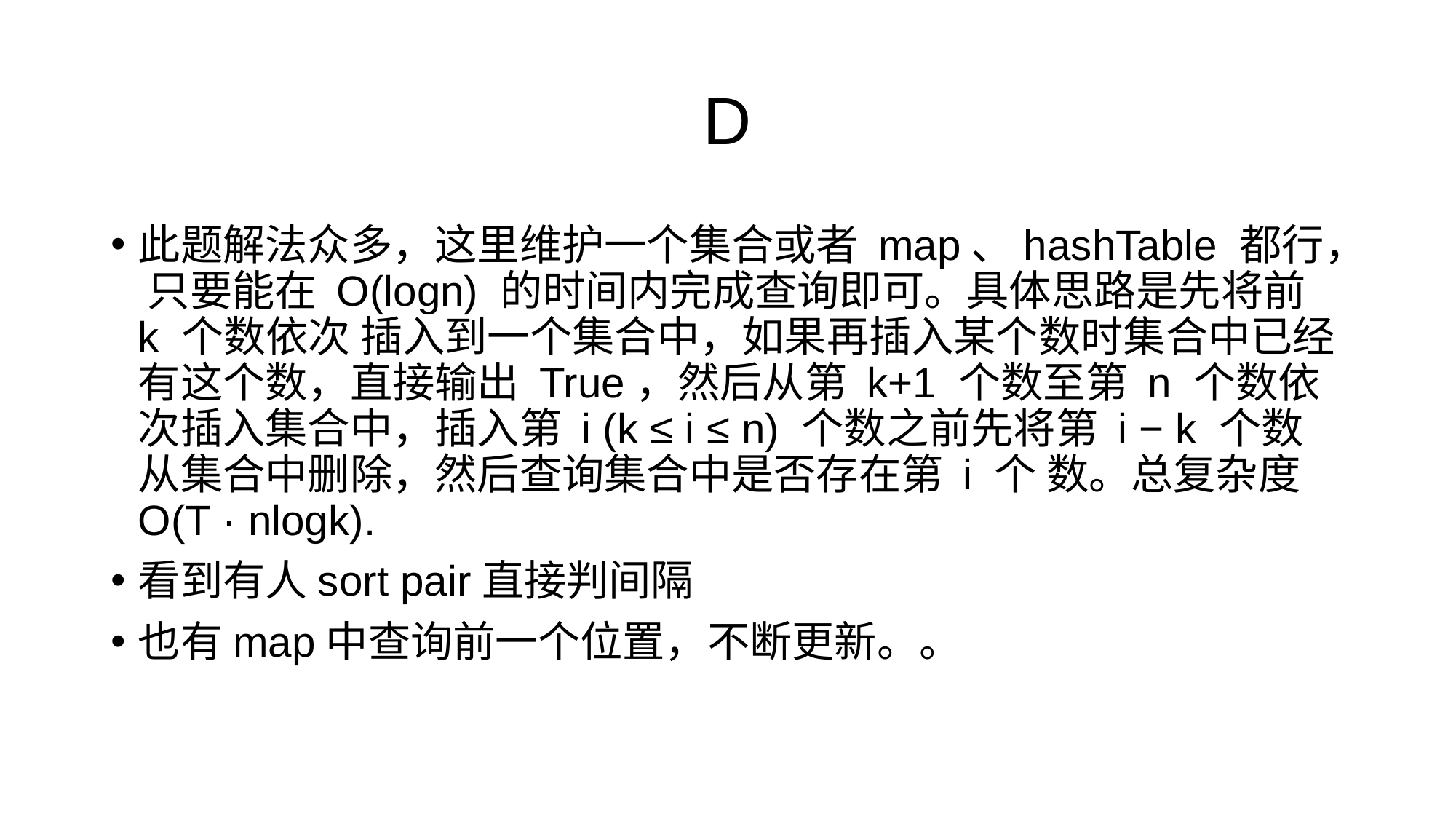

# D
此题解法众多，这⾥维护⼀个集合或者 map、hashTable 都⾏， 只要能在 O(logn) 的时间内完成查询即可。具体思路是先将前 k 个数依次 插⼊到⼀个集合中，如果再插⼊某个数时集合中已经有这个数，直接输出 True，然后从第 k+1 个数⾄第 n 个数依次插⼊集合中，插⼊第 i (k ≤ i ≤ n) 个数之前先将第 i − k 个数从集合中删除，然后查询集合中是否存在第 i 个 数。总复杂度 O(T · nlogk).
看到有人sort pair直接判间隔
也有map中查询前一个位置，不断更新。。